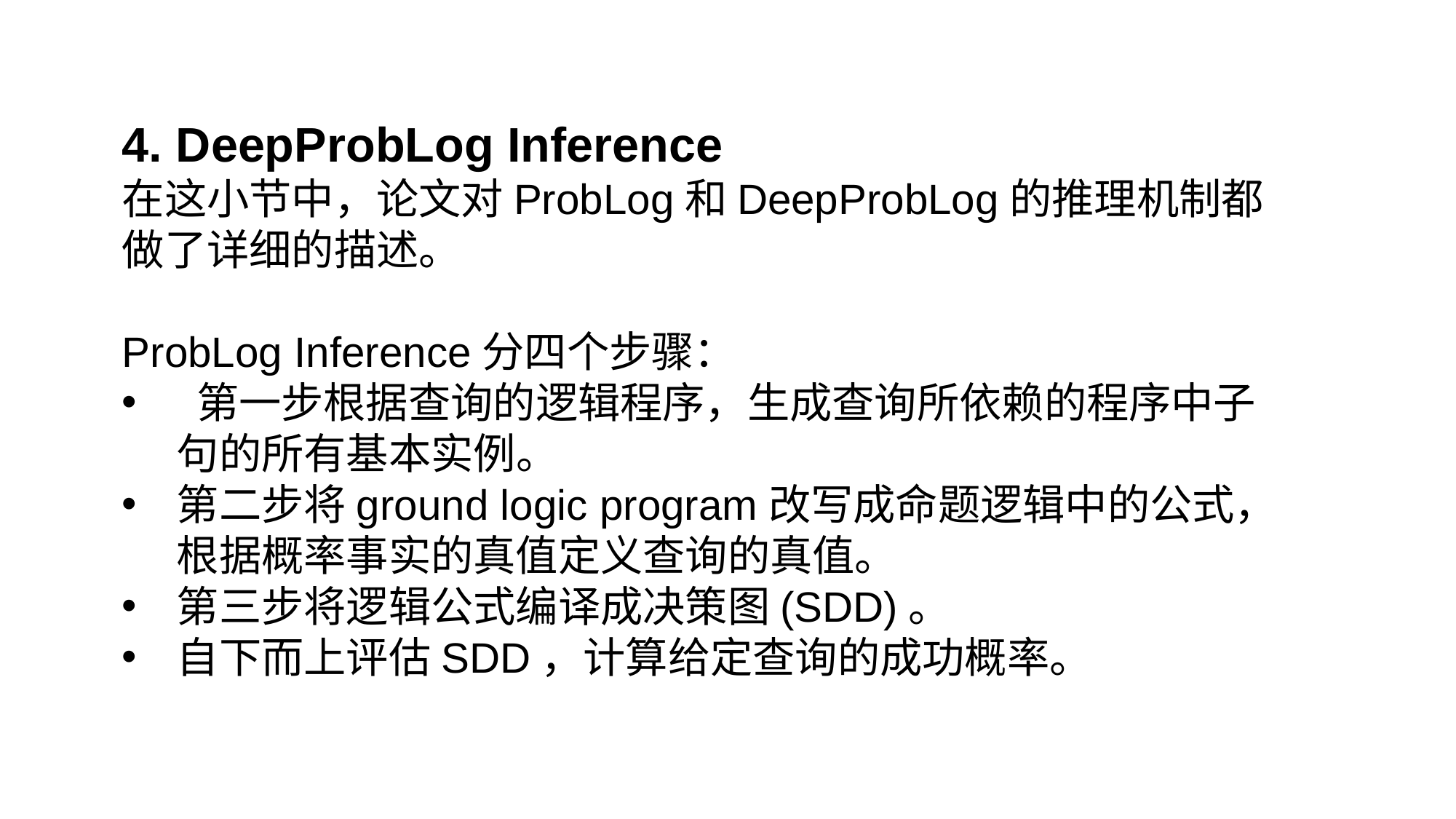

4. DeepProbLog Inference
在这小节中，论文对ProbLog和DeepProbLog的推理机制都做了详细的描述。

ProbLog Inference分四个步骤：
 第一步根据查询的逻辑程序，生成查询所依赖的程序中子句的所有基本实例。
第二步将ground logic program改写成命题逻辑中的公式，根据概率事实的真值定义查询的真值。
第三步将逻辑公式编译成决策图(SDD)。
自下而上评估SDD，计算给定查询的成功概率。